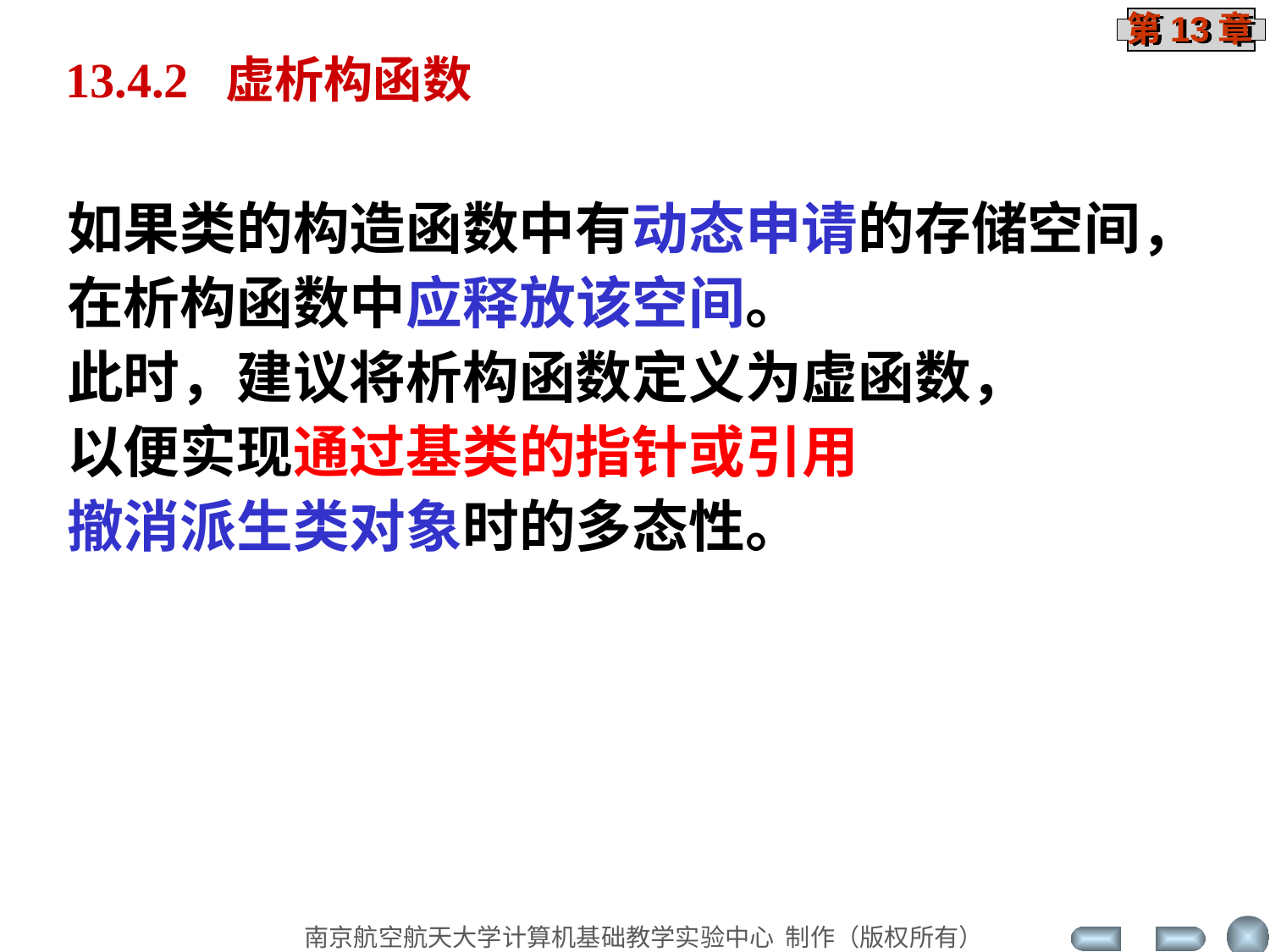

13.4.2  虚析构函数
如果类的构造函数中有动态申请的存储空间，
在析构函数中应释放该空间。
此时，建议将析构函数定义为虚函数，
以便实现通过基类的指针或引用
撤消派生类对象时的多态性。